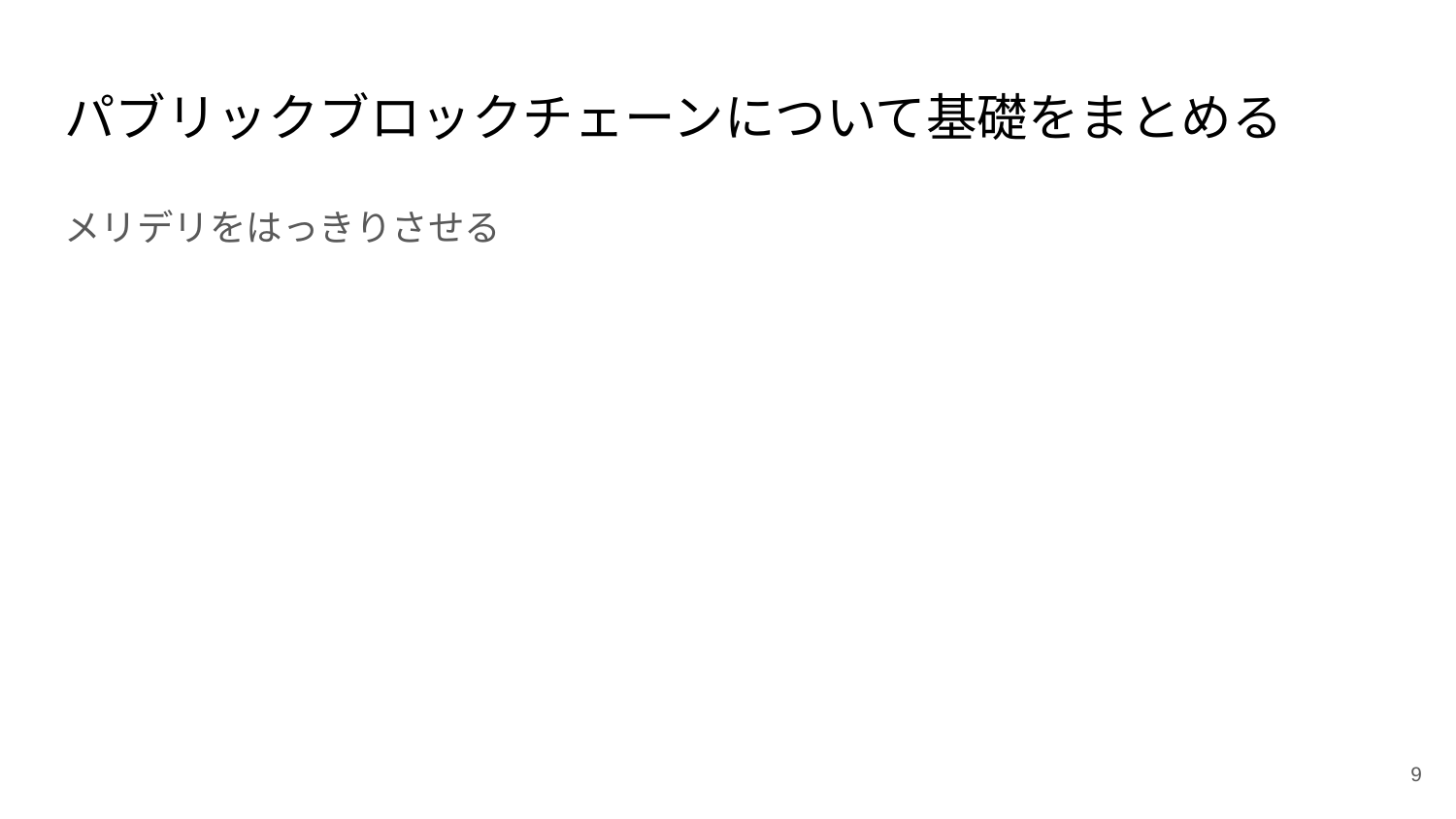

# パブリックブロックチェーンについて基礎をまとめる
メリデリをはっきりさせる

9